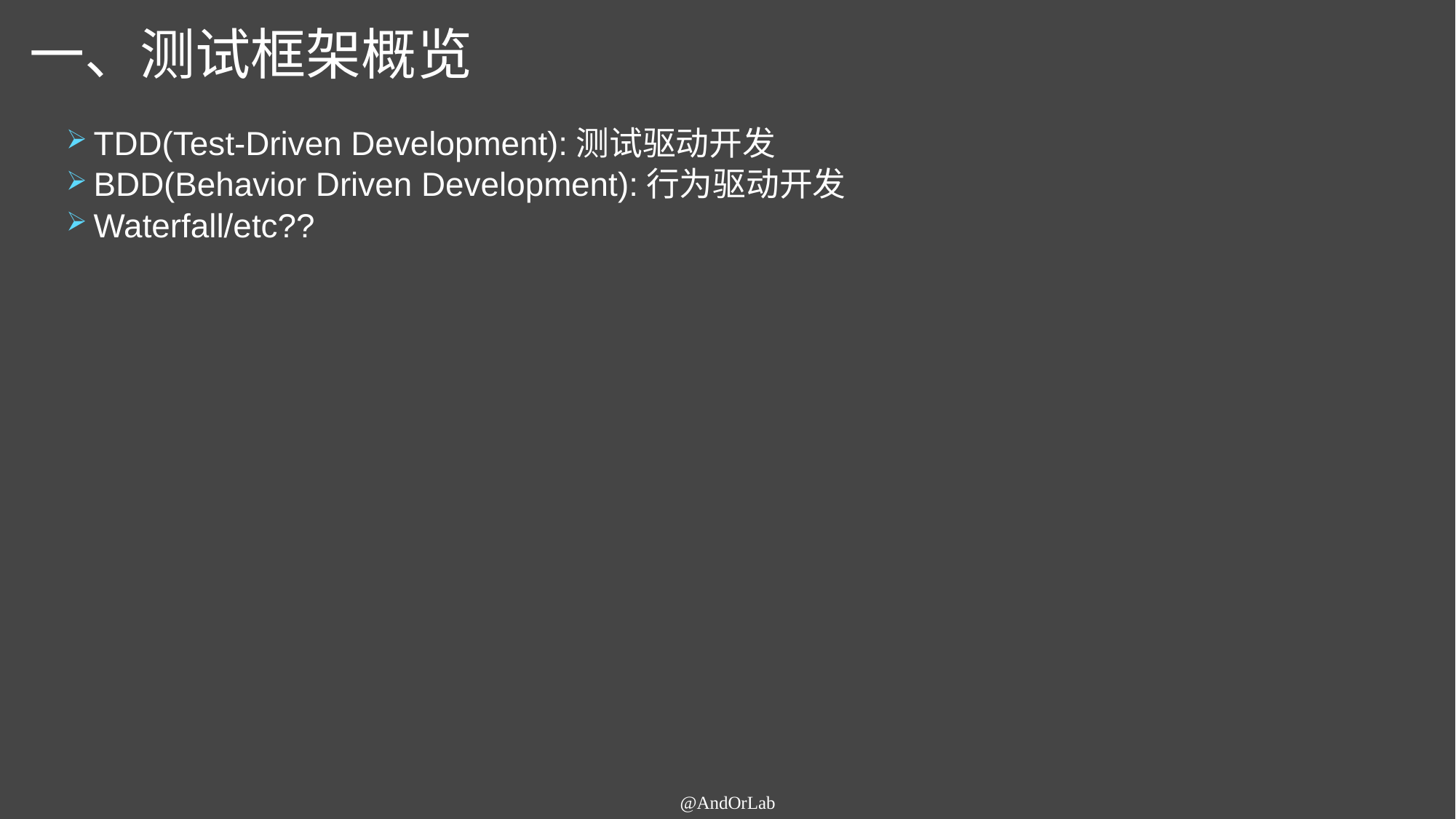

# 一、测试框架概览
TDD(Test-Driven Development):测试驱动开发
BDD(Behavior Driven Development):行为驱动开发
Waterfall/etc??
@AndOrLab